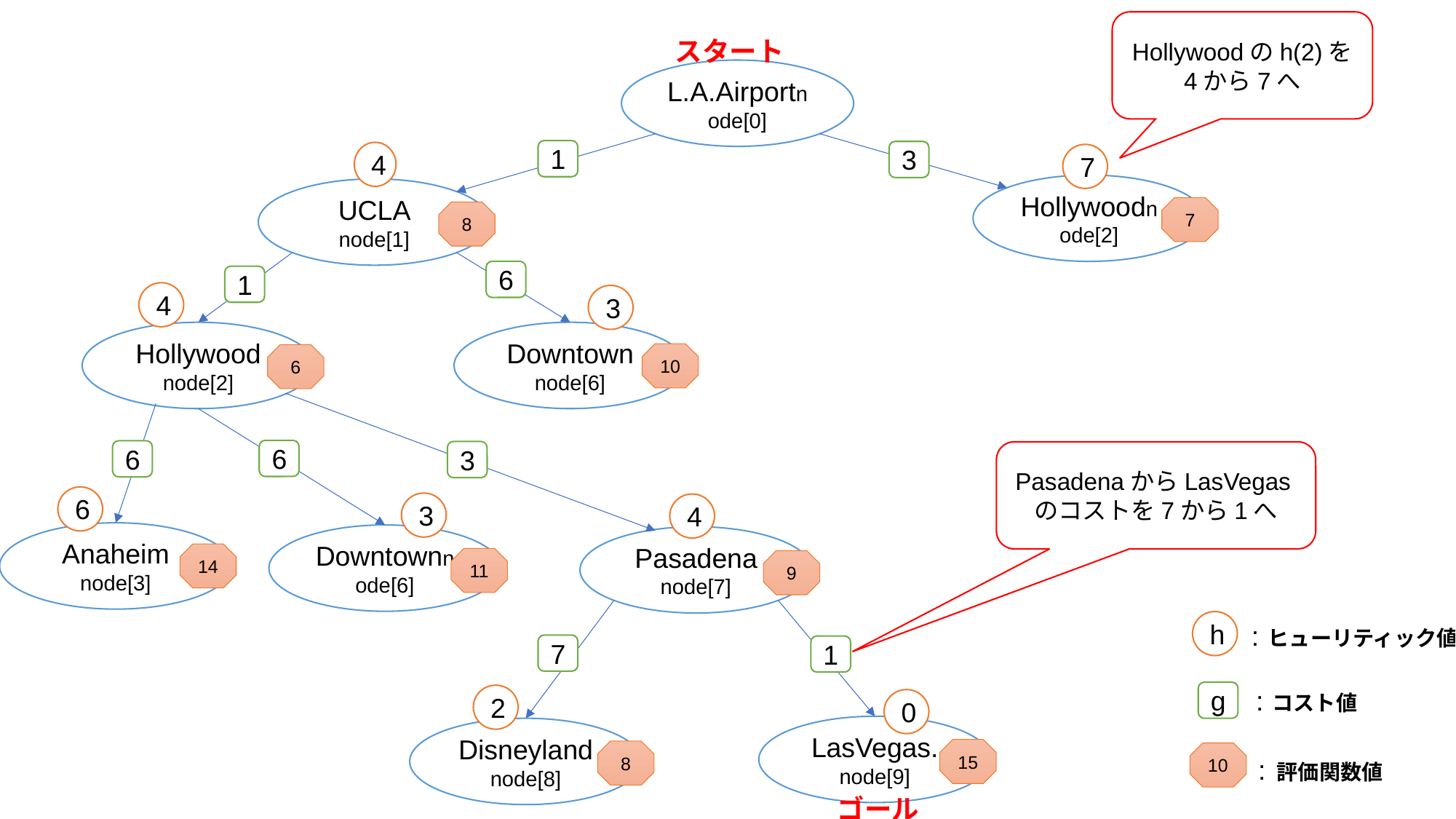

Hollywoodのh(2)を
4から7へ
スタート
L.A.Airportnode[0]
#
1
3
4
7
Hollywoodnode[2]
UCLA
node[1]
7
8
6
1
4
3
Hollywood
node[2]
Downtown
node[6]
10
6

6
6
3
PasadenaからLasVegasのコストを7から1へ
6
3
4
Anaheim
node[3]
Downtownnode[6]
Pasadena
node[7]
14
11
9
h
: ヒューリティック値
7
1
: コスト値
g
2
0
LasVegas. node[9]
Disneylandnode[8]
15
8
10
: 評価関数値
ゴール